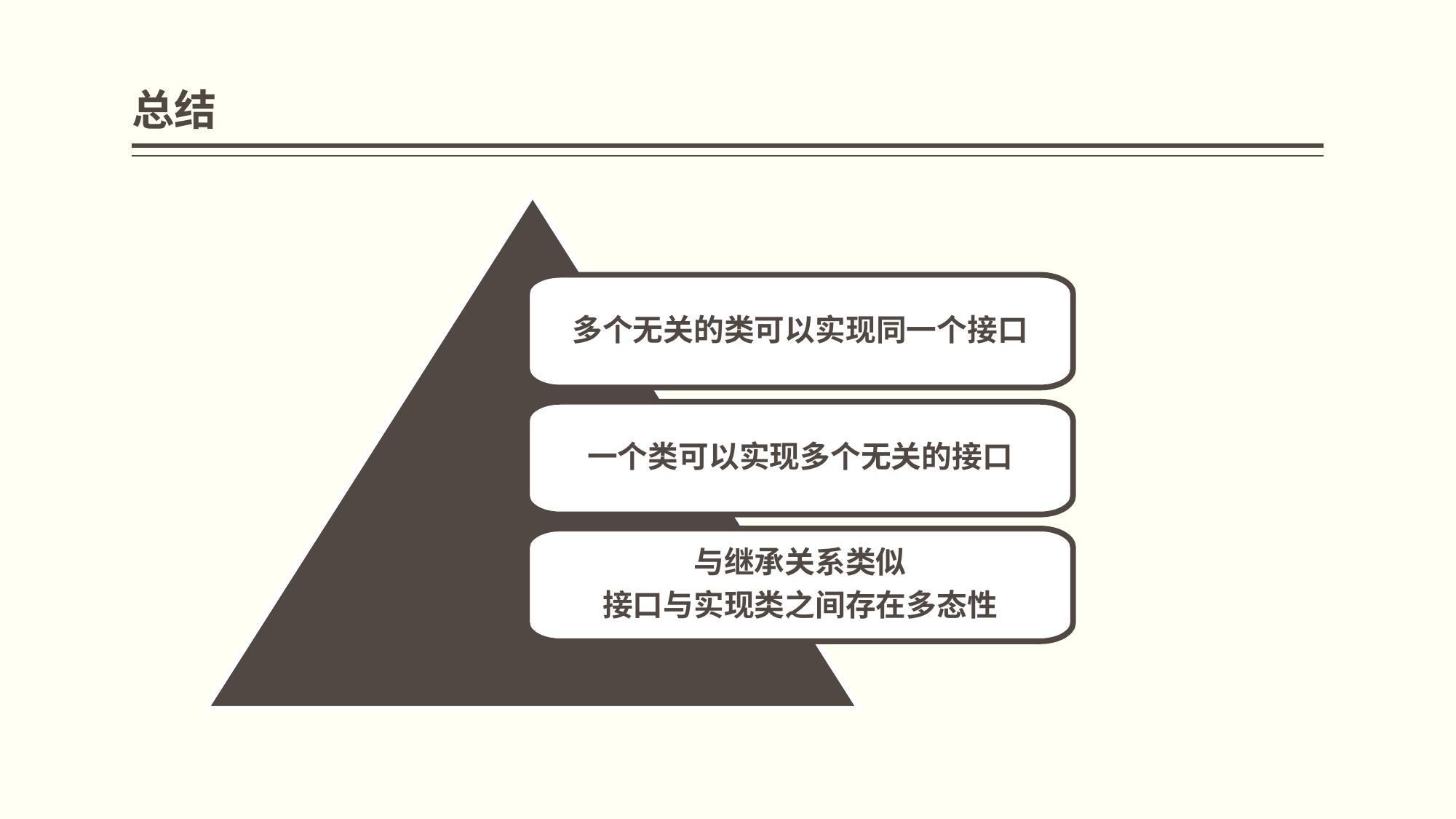

# 总结

多个无关的类可以实现同一个接口
一个类可以实现多个无关的接口
与继承关系类似
接口与实现类之间存在多态性